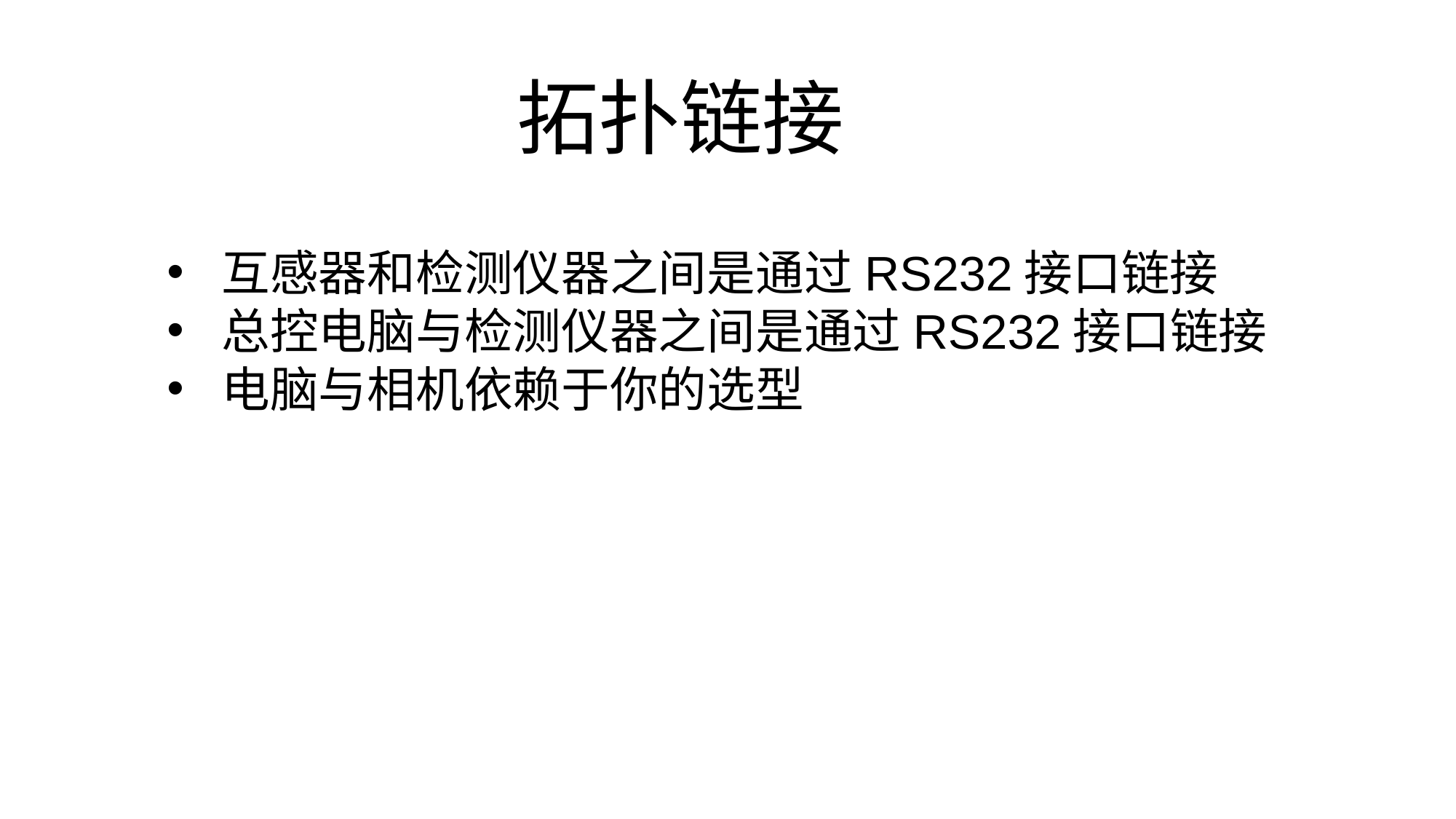

拓扑链接
互感器和检测仪器之间是通过RS232接口链接
总控电脑与检测仪器之间是通过RS232接口链接
电脑与相机依赖于你的选型